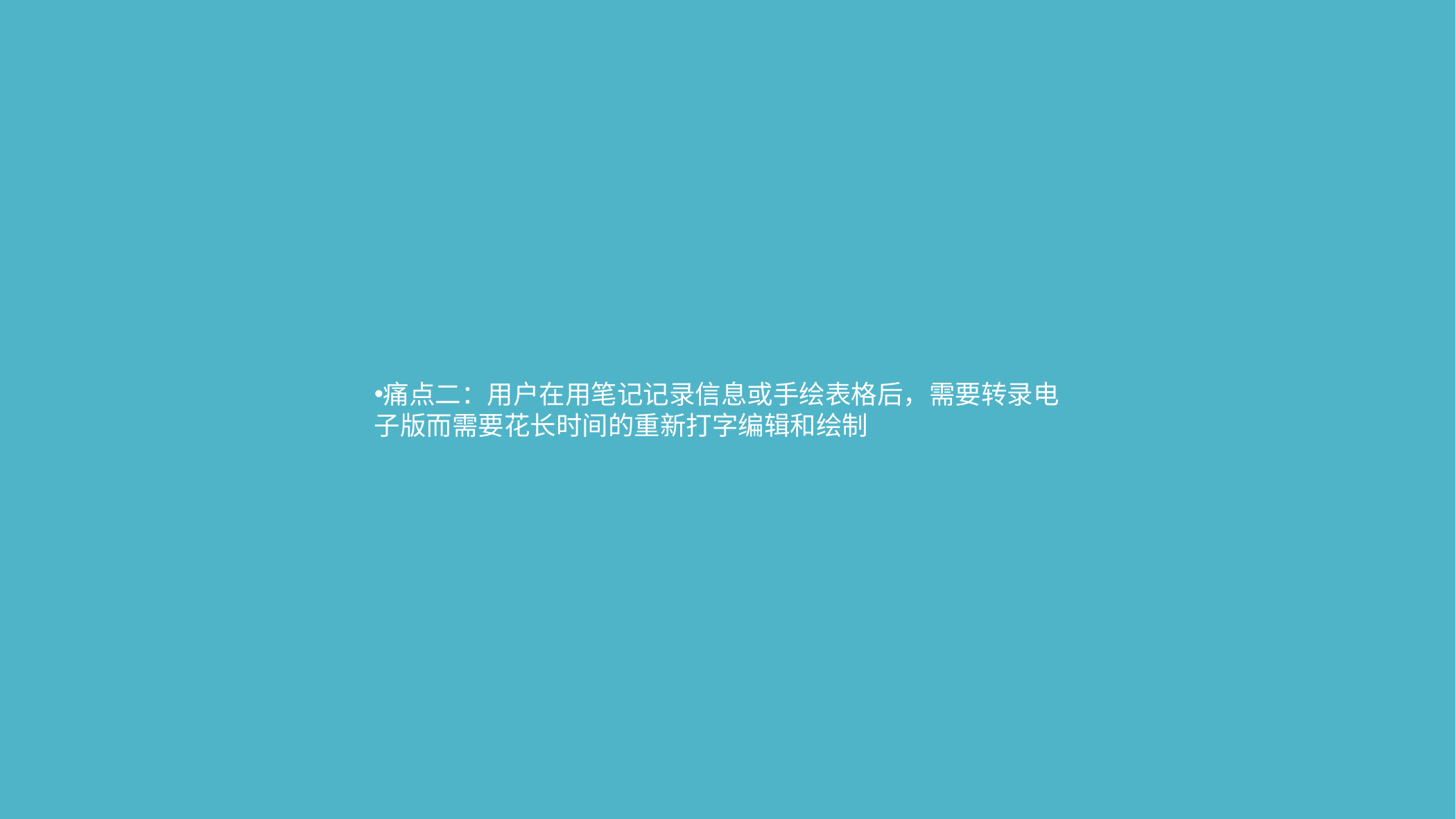

痛点二：用户在用笔记记录信息或手绘表格后，需要转录电子版而需要花长时间的重新打字编辑和绘制